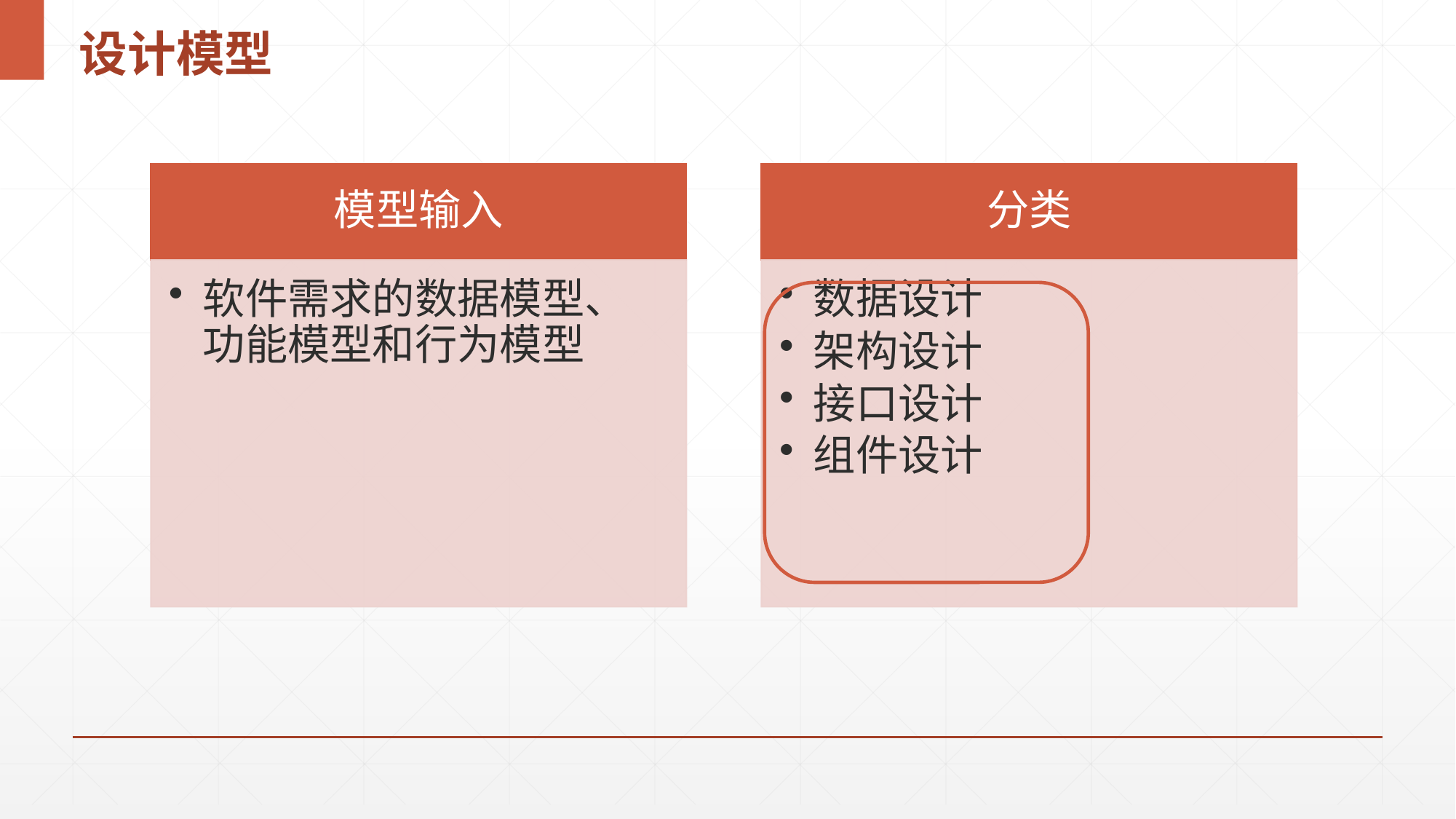

# 设计模型
模型输入
软件需求的数据模型、功能模型和行为模型
分类
数据设计
架构设计
接口设计
组件设计